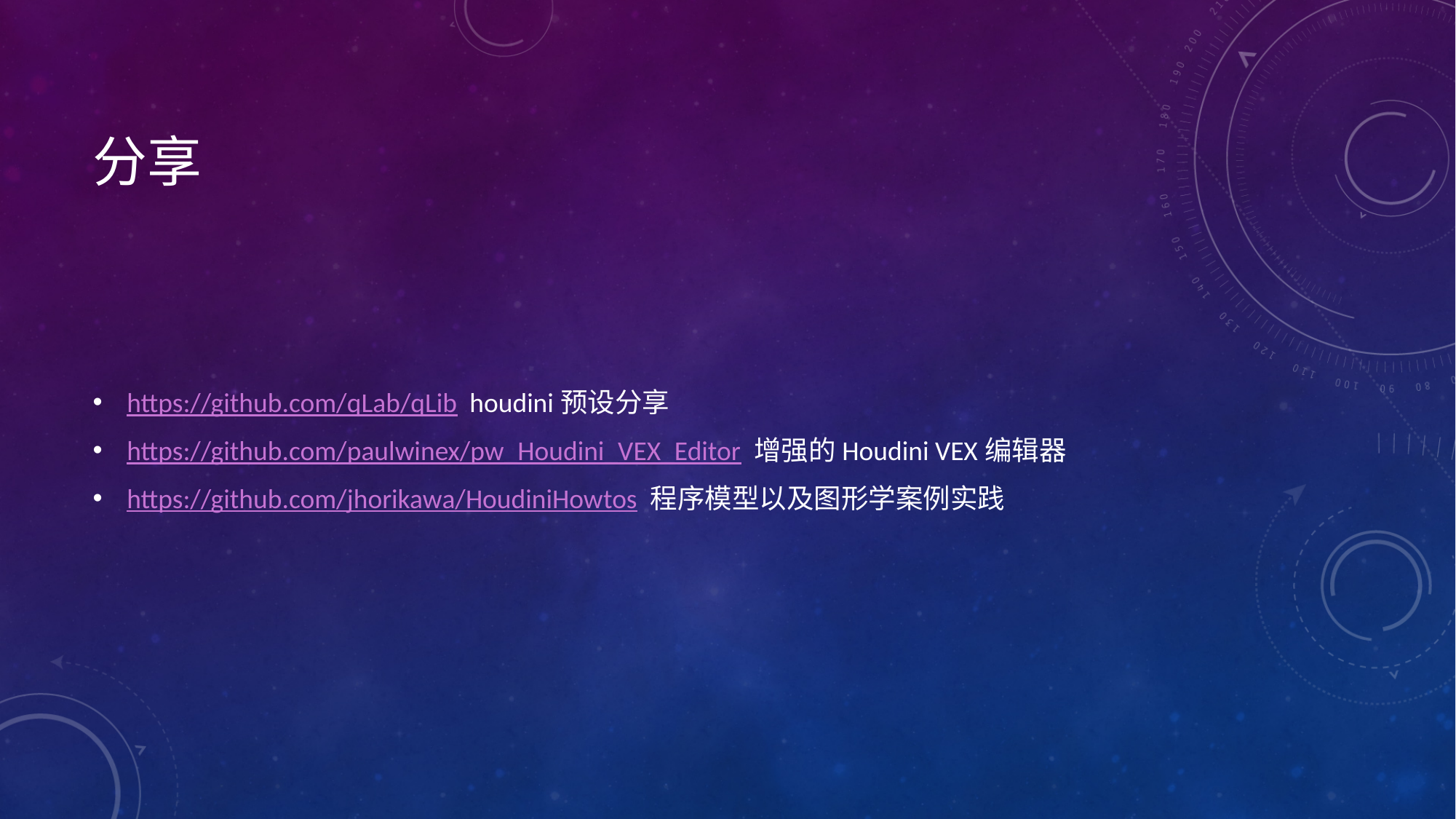

# 分享
https://github.com/qLab/qLib  houdini预设分享
https://github.com/paulwinex/pw_Houdini_VEX_Editor 增强的Houdini VEX编辑器
https://github.com/jhorikawa/HoudiniHowtos 程序模型以及图形学案例实践